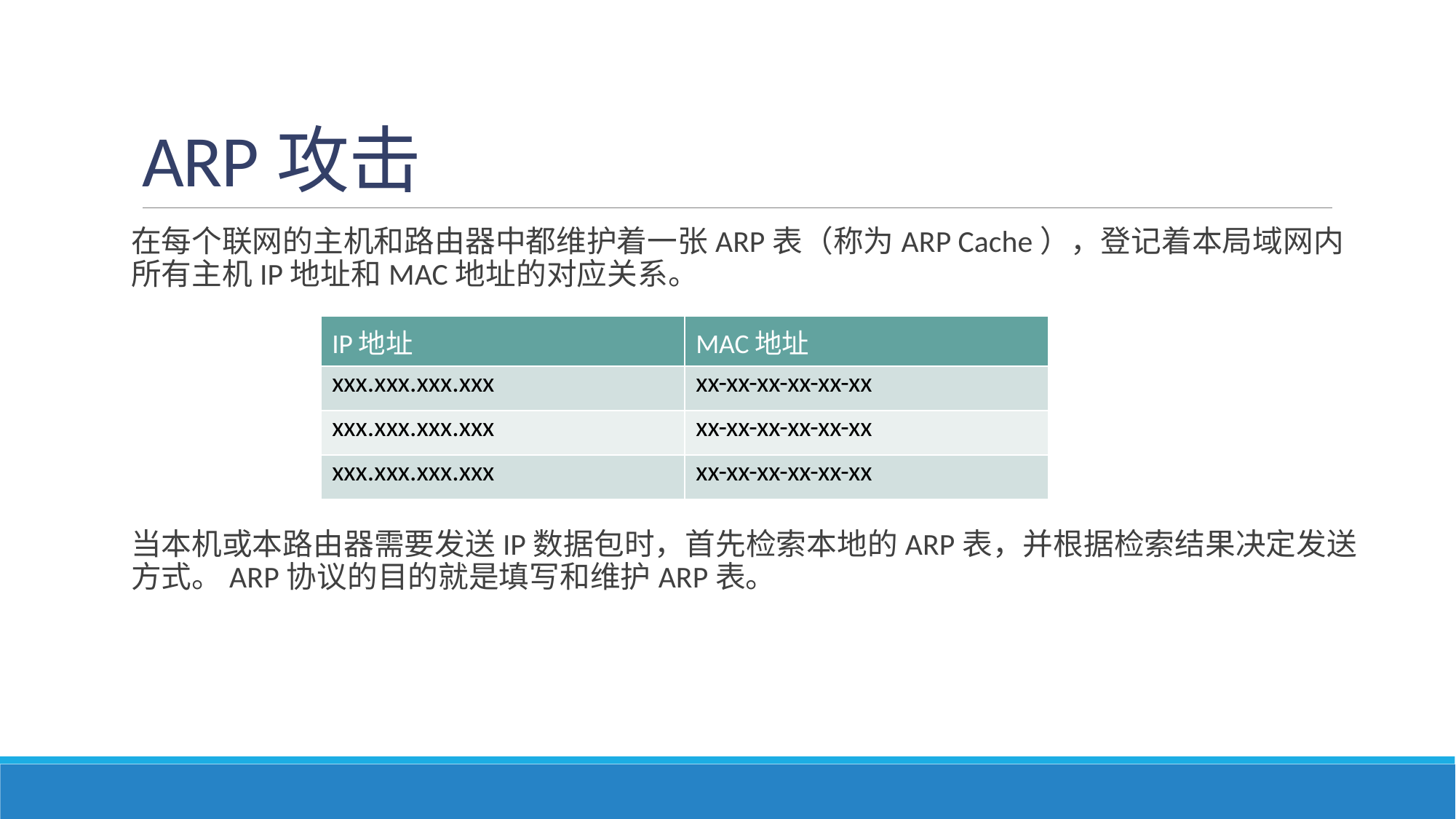

# ARP攻击
在每个联网的主机和路由器中都维护着一张ARP表（称为ARP Cache），登记着本局域网内所有主机IP地址和MAC地址的对应关系。

当本机或本路由器需要发送IP数据包时，首先检索本地的ARP表，并根据检索结果决定发送方式。ARP协议的目的就是填写和维护ARP表。

| IP地址 | MAC地址 |
| --- | --- |
| xxx.xxx.xxx.xxx | xx-xx-xx-xx-xx-xx |
| xxx.xxx.xxx.xxx | xx-xx-xx-xx-xx-xx |
| xxx.xxx.xxx.xxx | xx-xx-xx-xx-xx-xx |